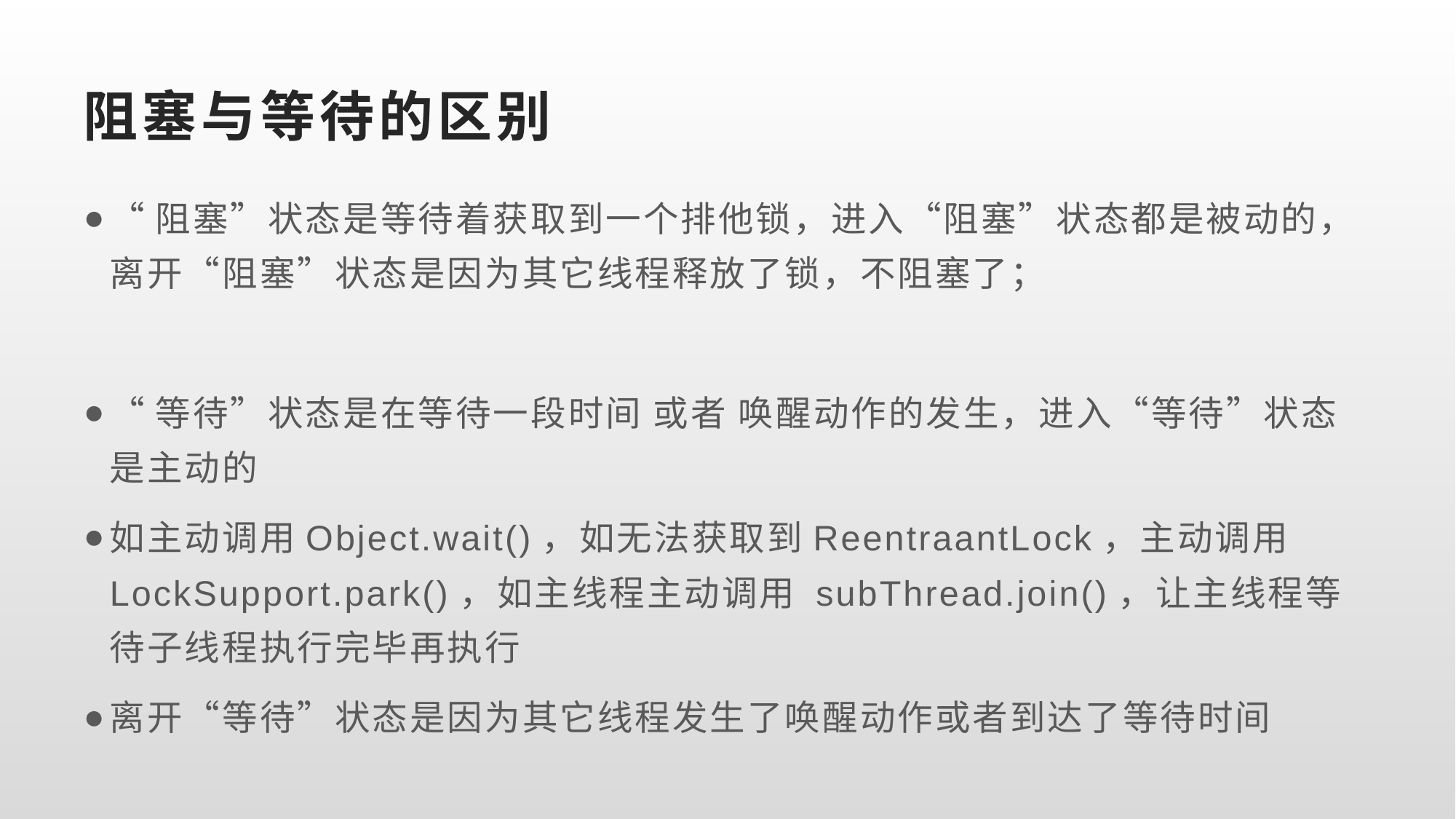

# 阻塞与等待的区别
“阻塞”状态是等待着获取到一个排他锁，进入“阻塞”状态都是被动的，离开“阻塞”状态是因为其它线程释放了锁，不阻塞了；

“等待”状态是在等待一段时间 或者 唤醒动作的发生，进入“等待”状态是主动的
如主动调用Object.wait()，如无法获取到ReentraantLock，主动调用LockSupport.park()，如主线程主动调用 subThread.join()，让主线程等待子线程执行完毕再执行
离开“等待”状态是因为其它线程发生了唤醒动作或者到达了等待时间